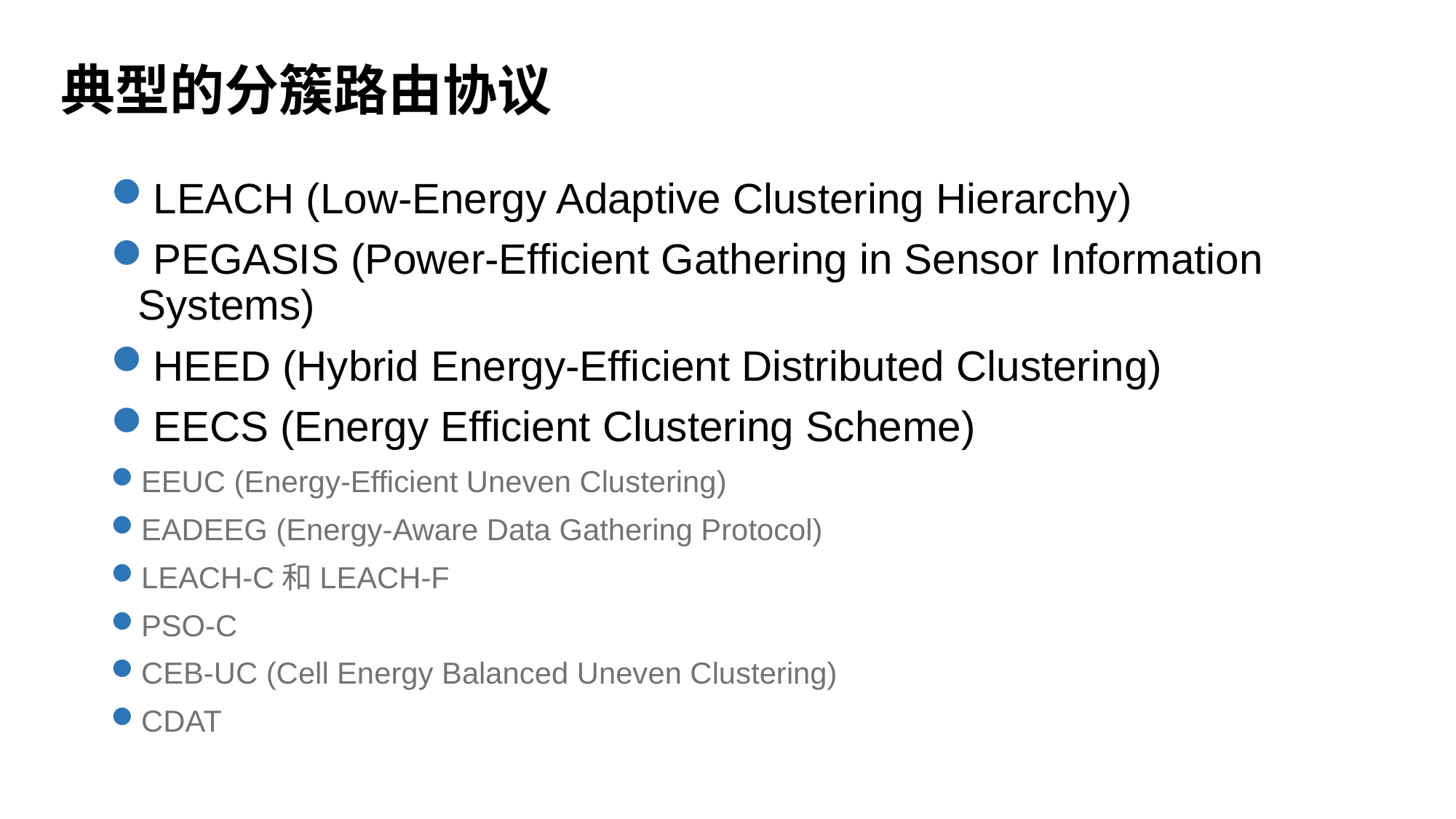

典型的分簇路由协议
LEACH (Low-Energy Adaptive Clustering Hierarchy)
PEGASIS (Power-Efficient Gathering in Sensor Information Systems)
HEED (Hybrid Energy-Efficient Distributed Clustering)
EECS (Energy Efficient Clustering Scheme)
EEUC (Energy-Efficient Uneven Clustering)
EADEEG (Energy-Aware Data Gathering Protocol)
LEACH-C和LEACH-F
PSO-C
CEB-UC (Cell Energy Balanced Uneven Clustering)
CDAT